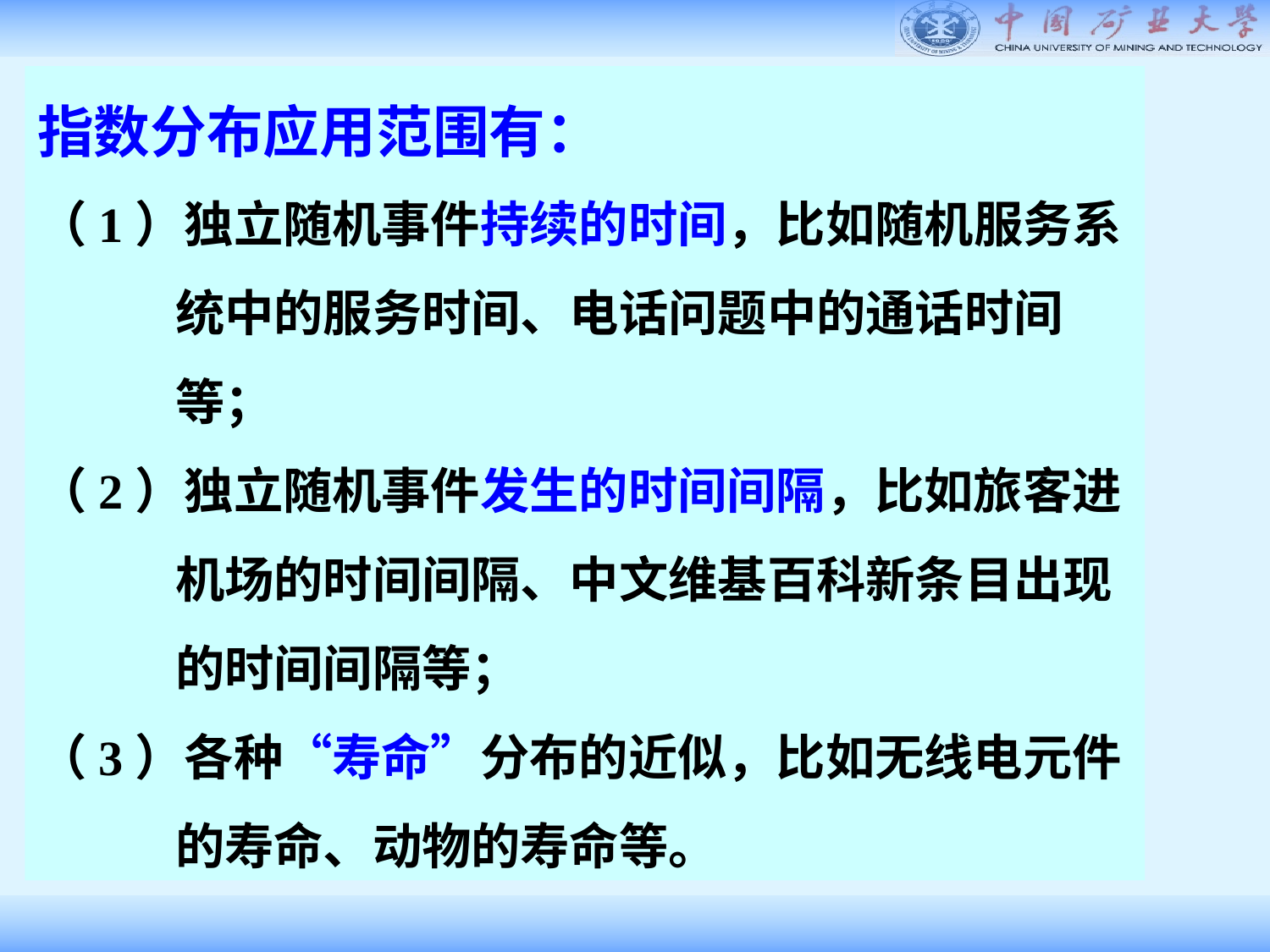

指数分布应用范围有：
（1）独立随机事件持续的时间，比如随机服务系统中的服务时间、电话问题中的通话时间等；
（2）独立随机事件发生的时间间隔，比如旅客进机场的时间间隔、中文维基百科新条目出现的时间间隔等；
（3）各种“寿命”分布的近似，比如无线电元件的寿命、动物的寿命等。